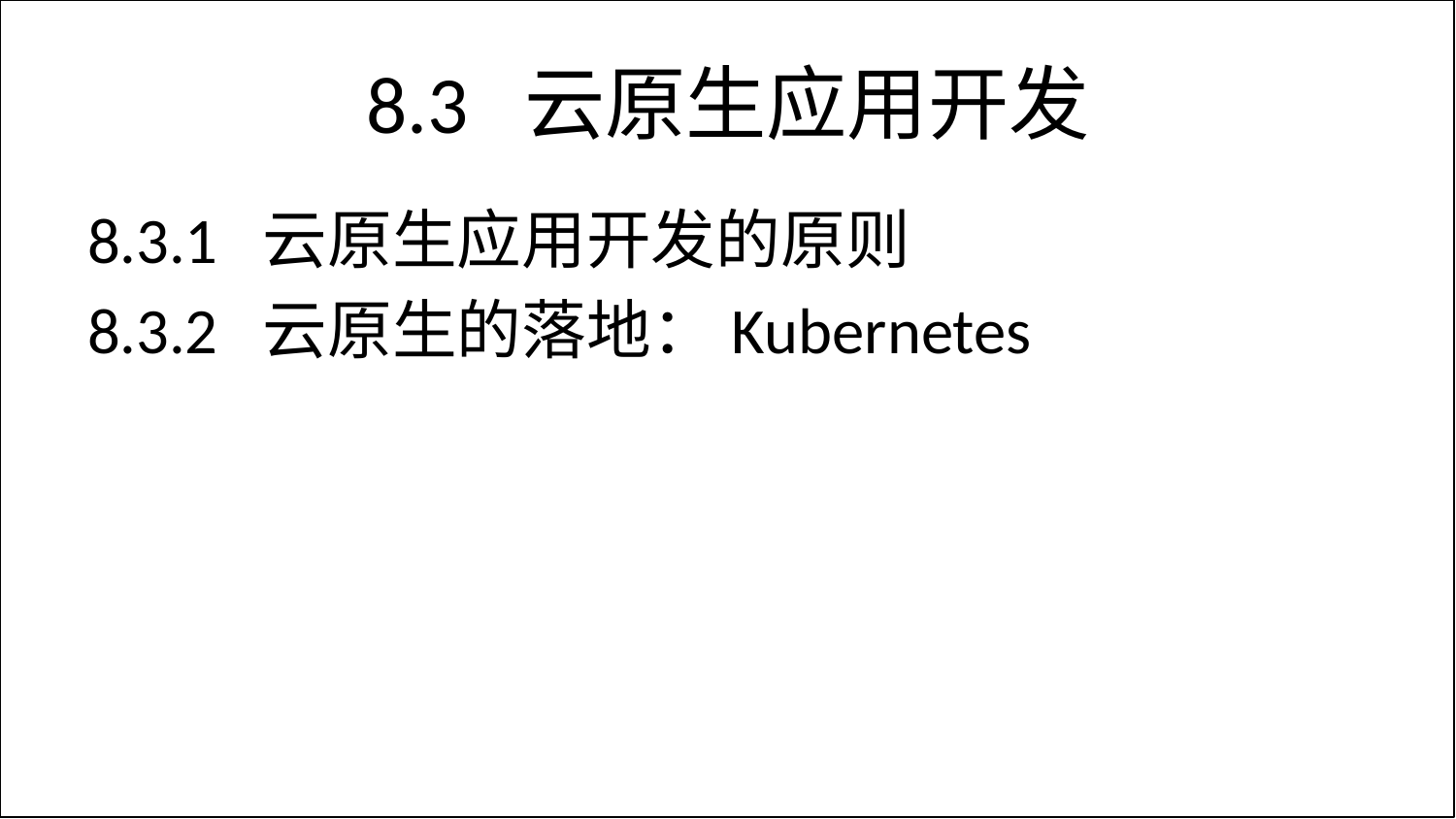

# 8.3  云原生应用开发
8.3.1  云原生应用开发的原则
8.3.2  云原生的落地：Kubernetes